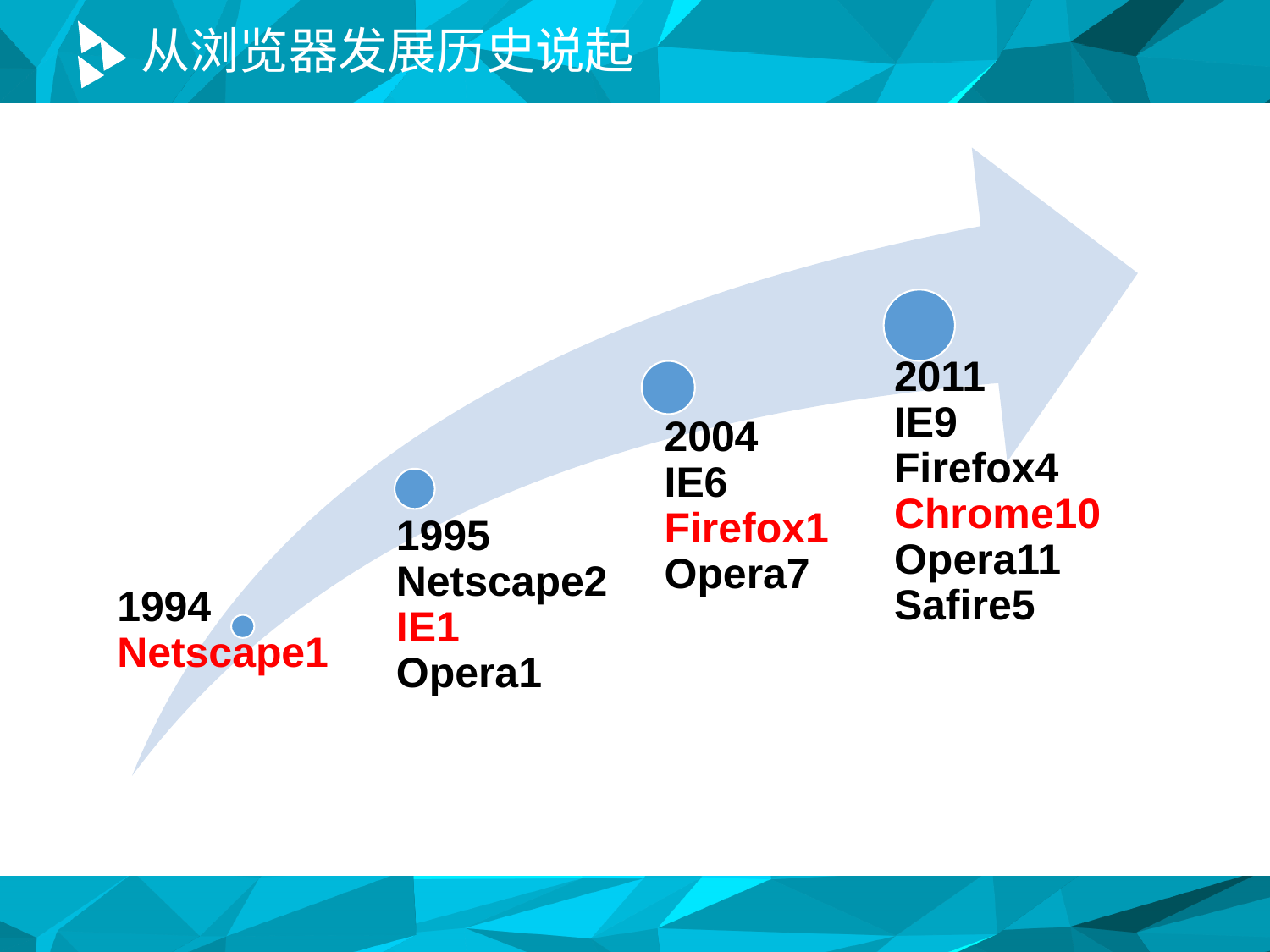

# 从浏览器发展历史说起
1994
Netscape1
1995
Netscape2
IE1
Opera1
2004
IE6
Firefox1
Opera7
2011
IE9
Firefox4
Chrome10
Opera11
Safire5